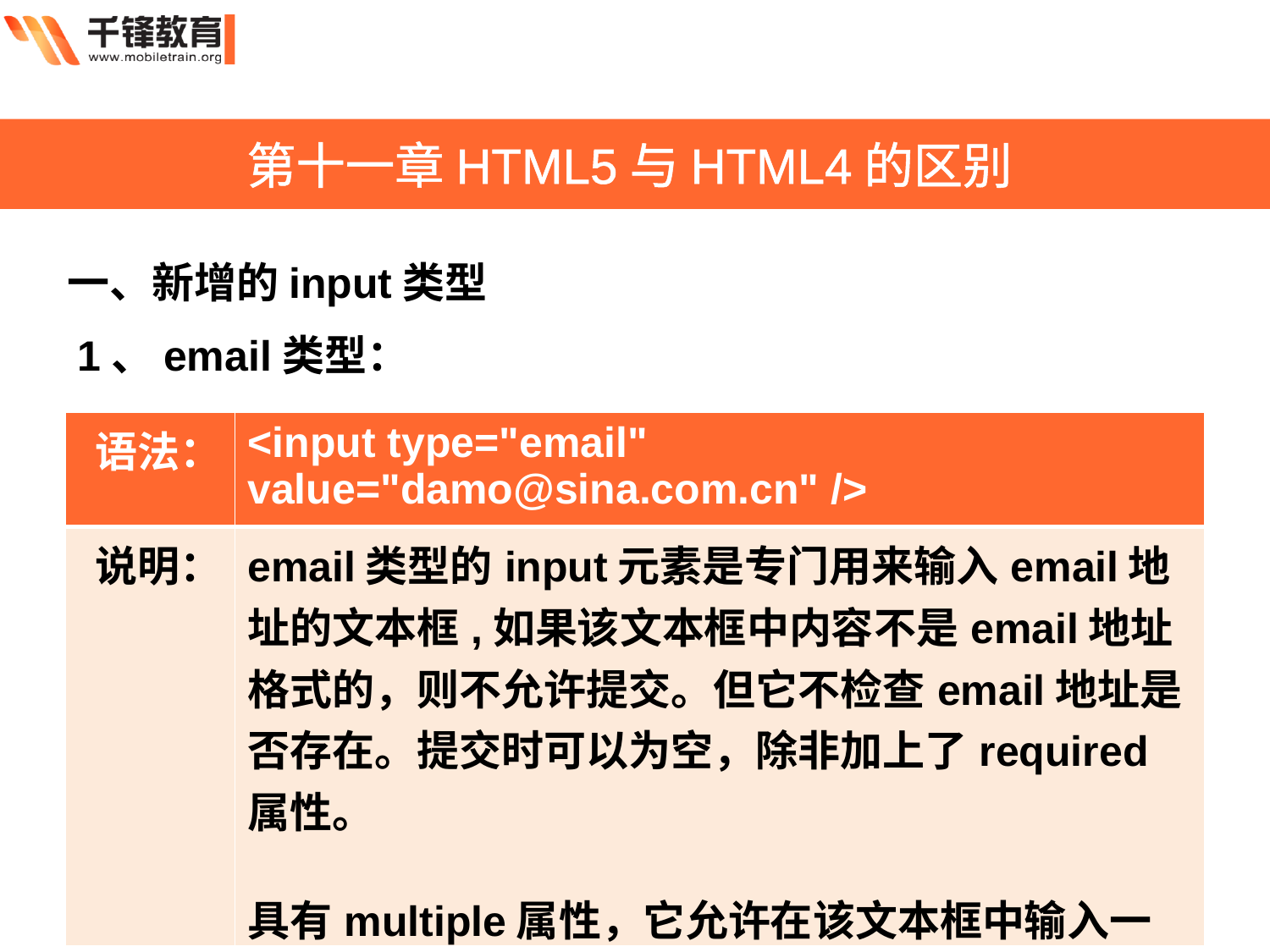

第十一章HTML5与HTML4的区别
一、新增的input类型
1、email类型：

| 语法： | <input type="email" value="damo@sina.com.cn" /> |
| --- | --- |
| 说明： | email类型的input元素是专门用来输入email地址的文本框,如果该文本框中内容不是email地址格式的，则不允许提交。但它不检查email地址是否存在。提交时可以为空，除非加上了required属性。 具有multiple属性，它允许在该文本框中输入一串以逗号分隔的email地址。 |